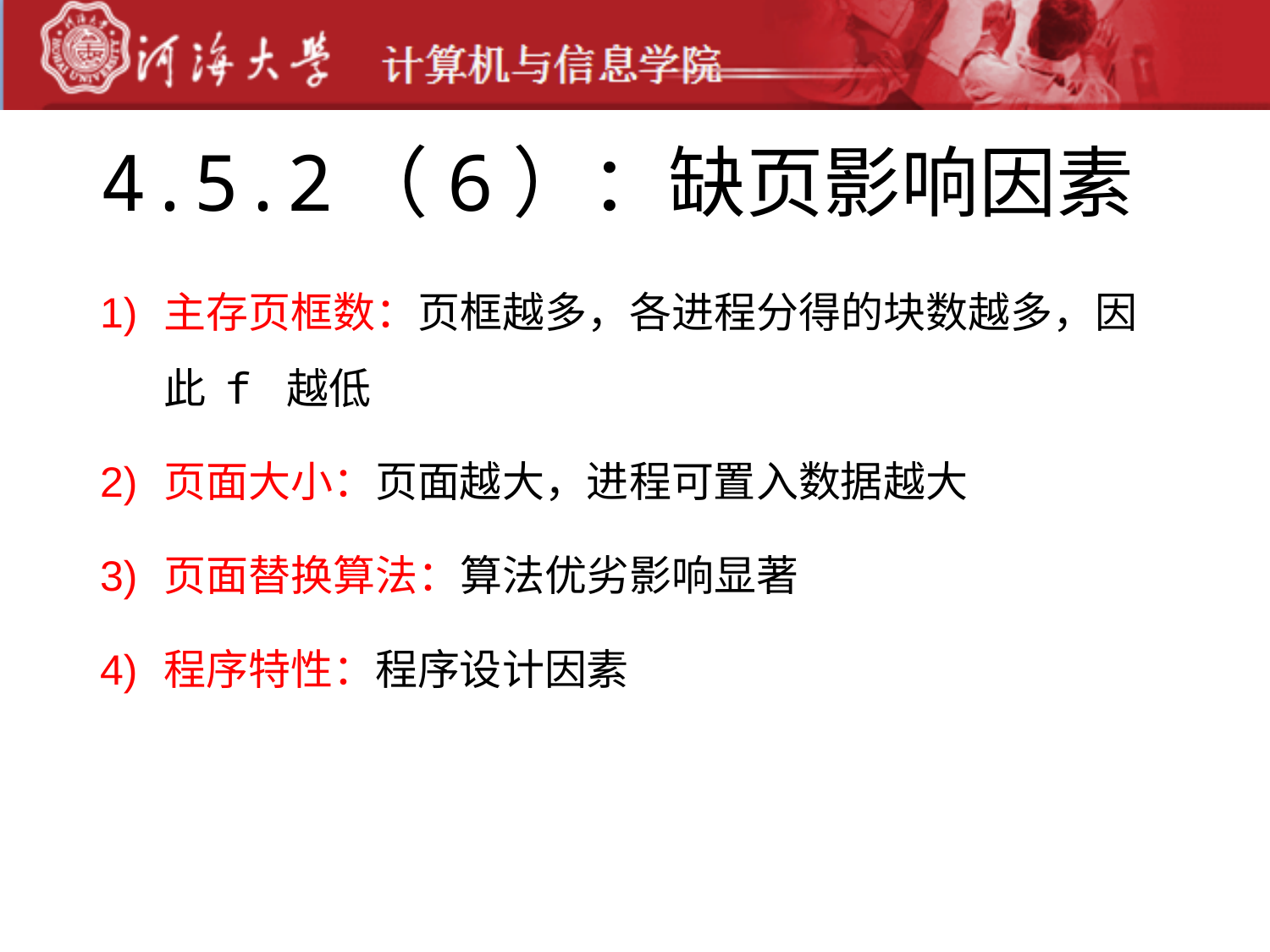

# 4.5.2（6）：缺页影响因素
主存页框数：页框越多，各进程分得的块数越多，因此 f 越低
页面大小：页面越大，进程可置入数据越大
页面替换算法：算法优劣影响显著
程序特性：程序设计因素